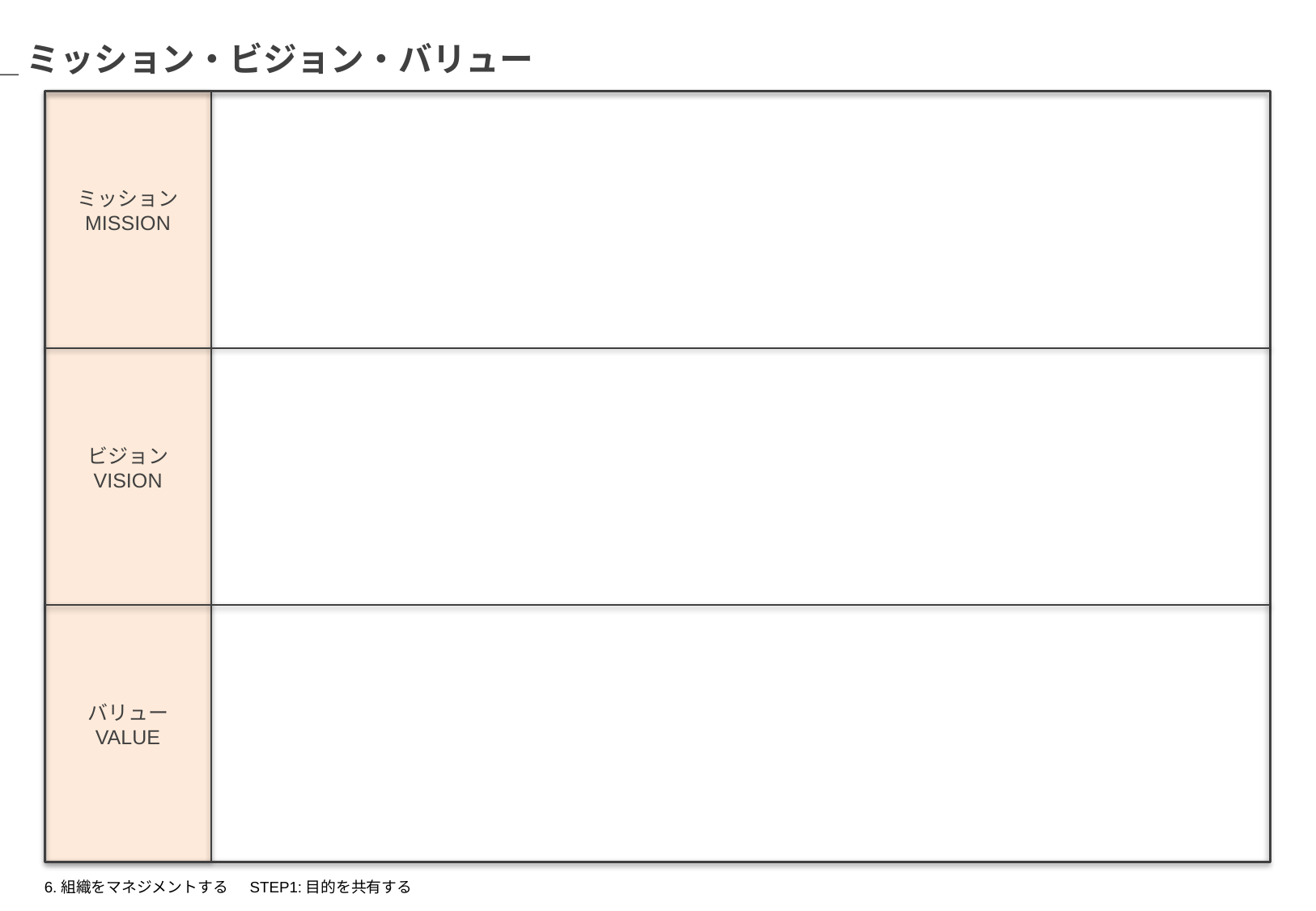

56_ミッション・ビジョン・バリュー

ミッション
MISSION
ビジョン
VISION
バリュー
VALUE
6.組織をマネジメントする
STEP1:目的を共有する